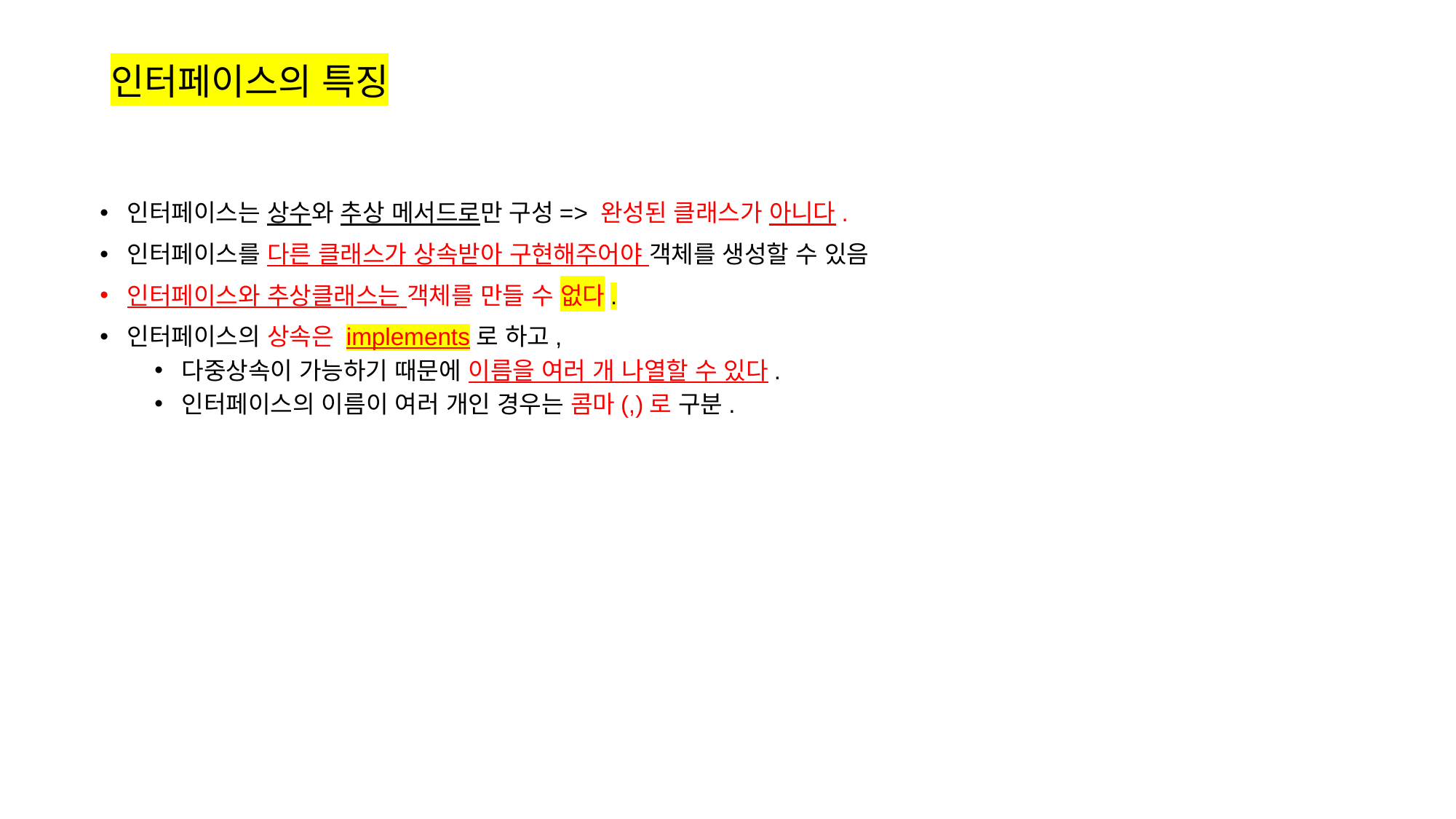

# 인터페이스의 특징

인터페이스는 상수와 추상 메서드로만 구성=> 완성된 클래스가 아니다.
인터페이스를 다른 클래스가 상속받아 구현해주어야 객체를 생성할 수 있음
인터페이스와 추상클래스는 객체를 만들 수 없다.
인터페이스의 상속은 implements로 하고,
다중상속이 가능하기 때문에 이름을 여러 개 나열할 수 있다.
인터페이스의 이름이 여러 개인 경우는 콤마(,)로 구분.